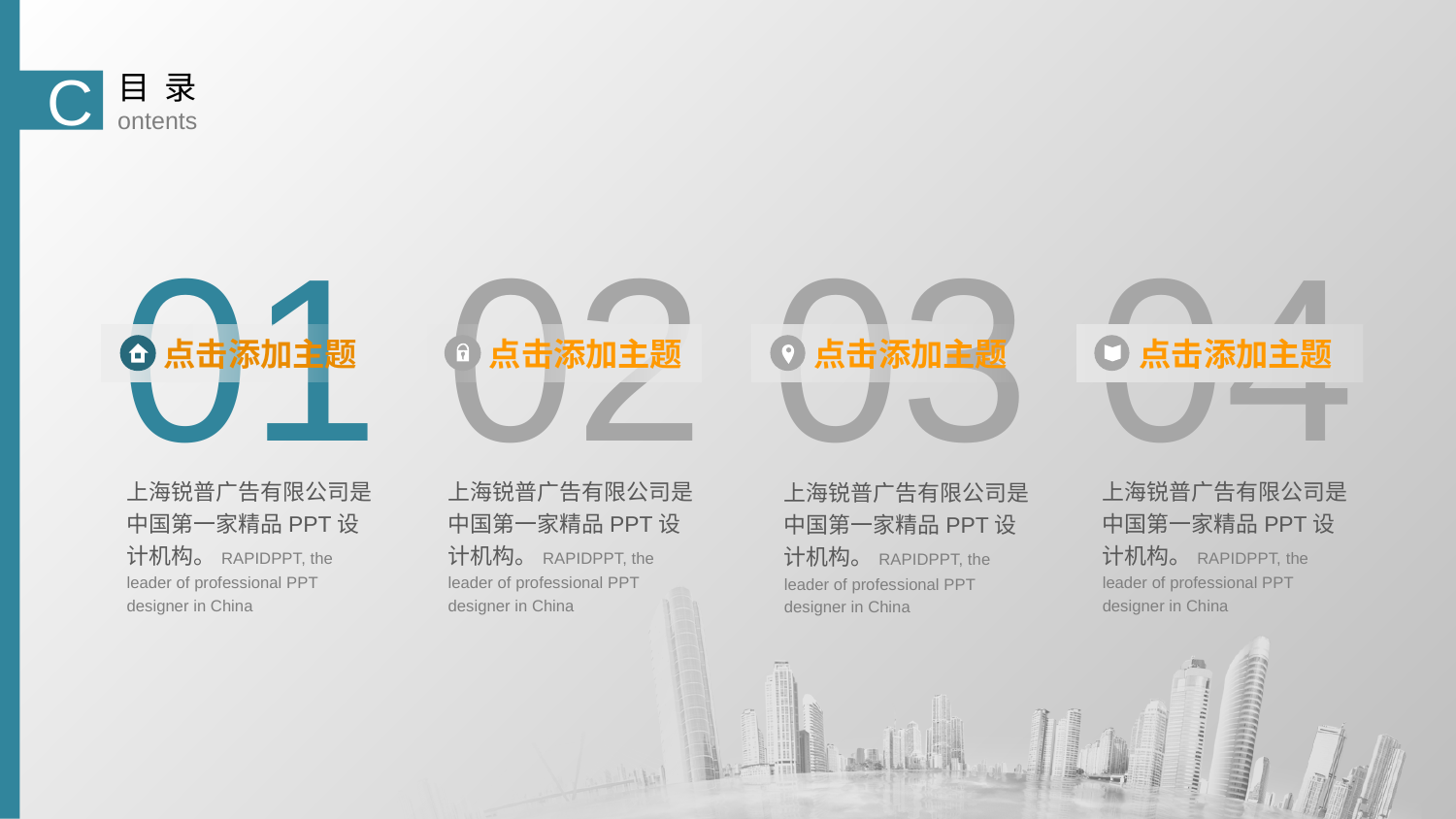

C
目  录

ontents
01

点击添加主题

02

点击添加主题

03

点击添加主题

04

点击添加主题

上海锐普广告有限公司是中国第一家精品PPT设计机构。RAPIDPPT, the leader of professional PPT designer in China
上海锐普广告有限公司是中国第一家精品PPT设计机构。RAPIDPPT, the leader of professional PPT designer in China
上海锐普广告有限公司是中国第一家精品PPT设计机构。RAPIDPPT, the leader of professional PPT designer in China
上海锐普广告有限公司是中国第一家精品PPT设计机构。RAPIDPPT, the leader of professional PPT designer in China